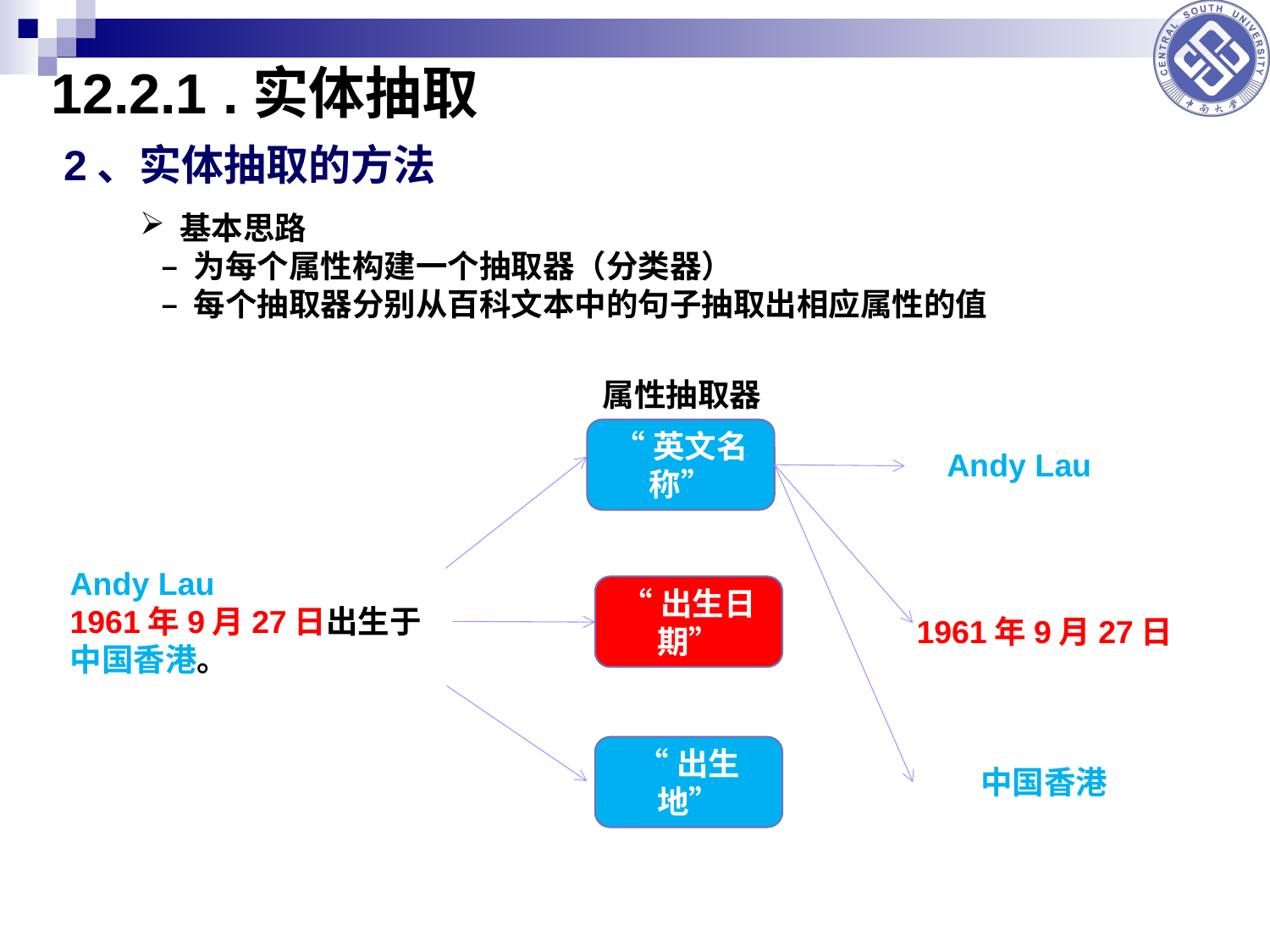

12.2.1 .实体抽取
2、实体抽取的方法
基本思路
   – 为每个属性构建一个抽取器（分类器）
   – 每个抽取器分别从百科文本中的句子抽取出相应属性的值

属性抽取器
“英文名称”
Andy Lau
Andy Lau
1961年9月27日出生于
中国香港。
“出生日期”
1961年9月27日
“出生地”
中国香港